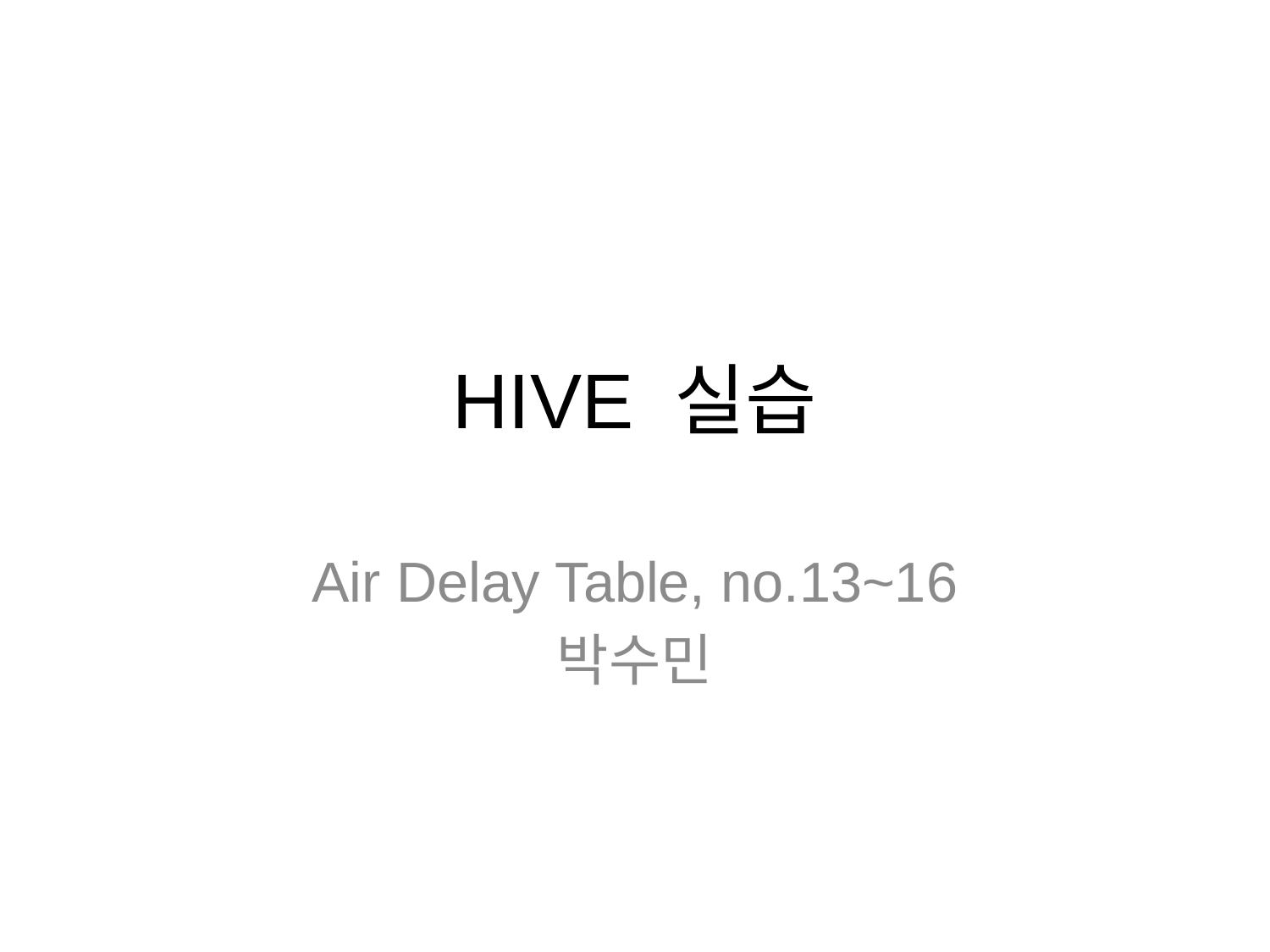

# HIVE 실습
Air Delay Table, no.13~16
박수민